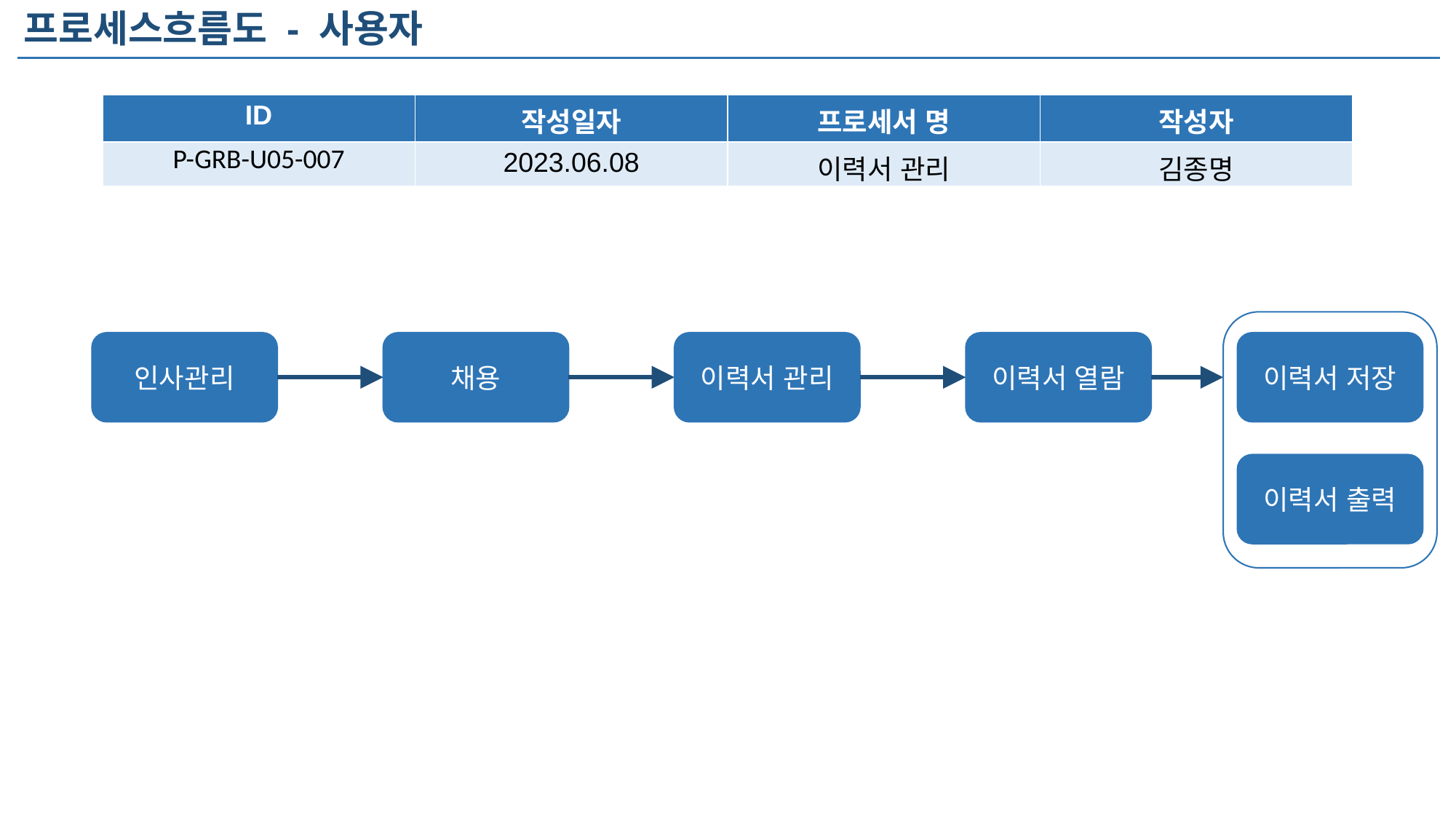

프로세스흐름도 - 사용자
| ID | 작성일자 | 프로세서 명 | 작성자 |
| --- | --- | --- | --- |
| P-GRB-U05-007 | 2023.06.08 | 이력서 관리 | 김종명 |

이력서 저장
이력서 열람
인사관리
채용
이력서 관리
이력서 출력